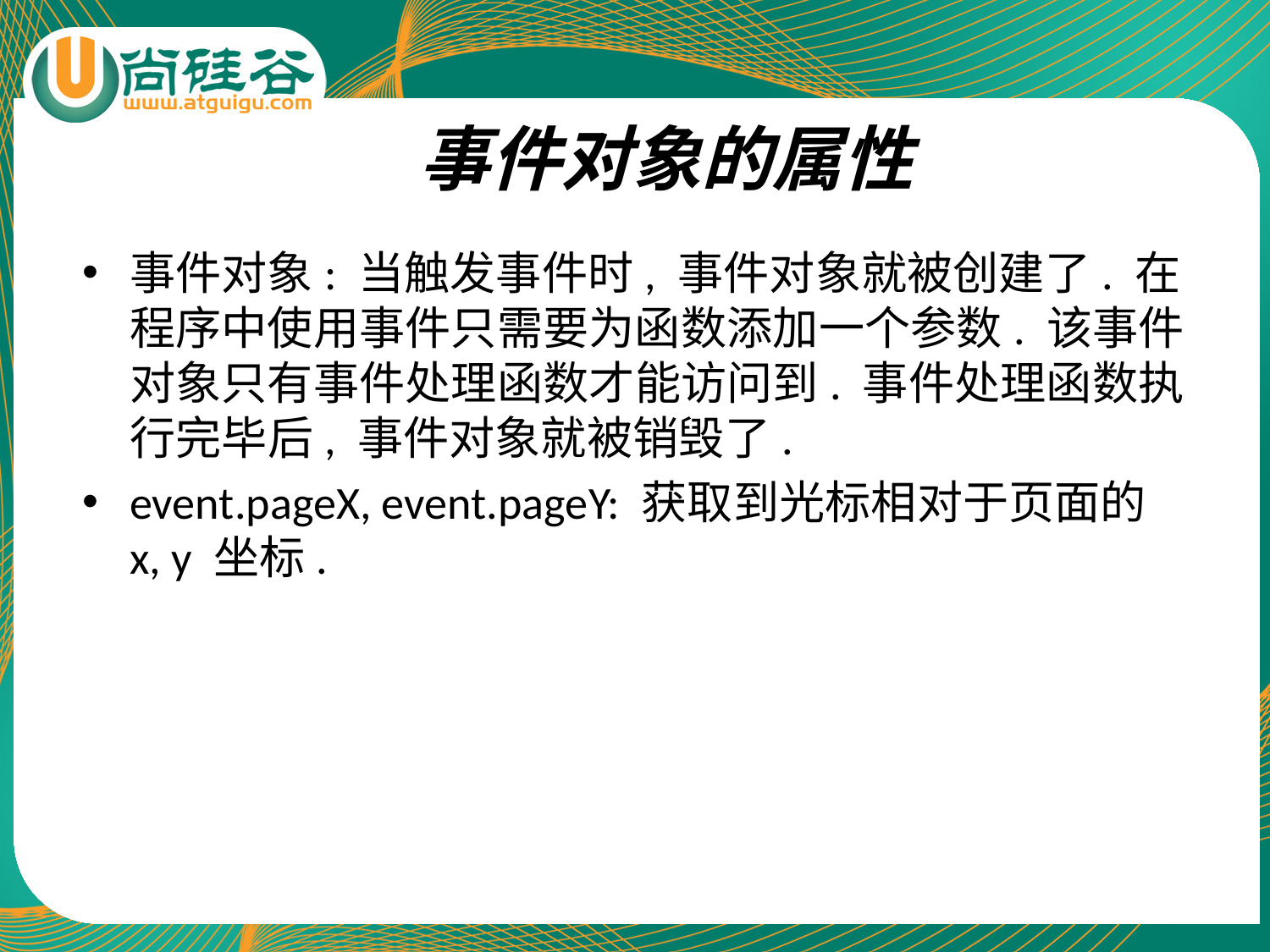

# 事件对象的属性
事件对象: 当触发事件时, 事件对象就被创建了. 在程序中使用事件只需要为函数添加一个参数. 该事件对象只有事件处理函数才能访问到. 事件处理函数执行完毕后, 事件对象就被销毁了.
event.pageX, event.pageY: 获取到光标相对于页面的 x, y 坐标.